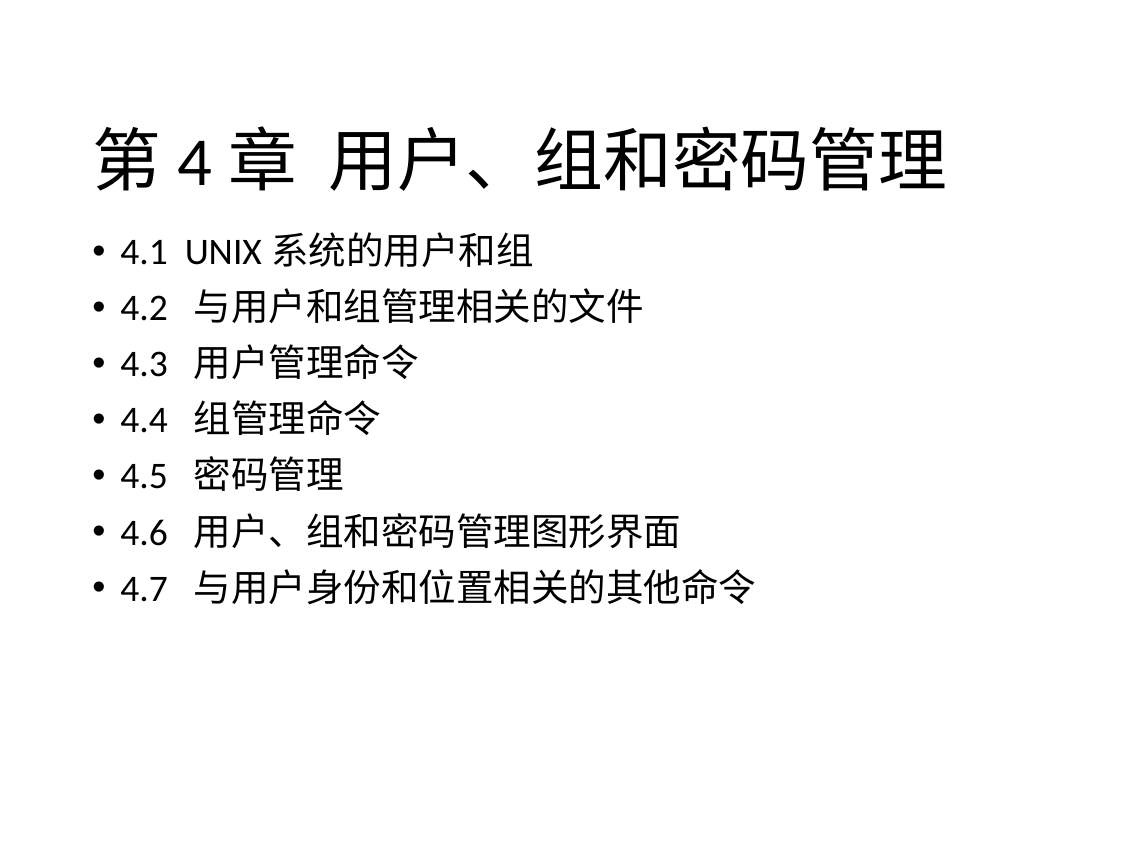

# 第4章  用户、组和密码管理
4.1  UNIX系统的用户和组
4.2  与用户和组管理相关的文件
4.3  用户管理命令
4.4  组管理命令
4.5  密码管理
4.6  用户、组和密码管理图形界面
4.7  与用户身份和位置相关的其他命令